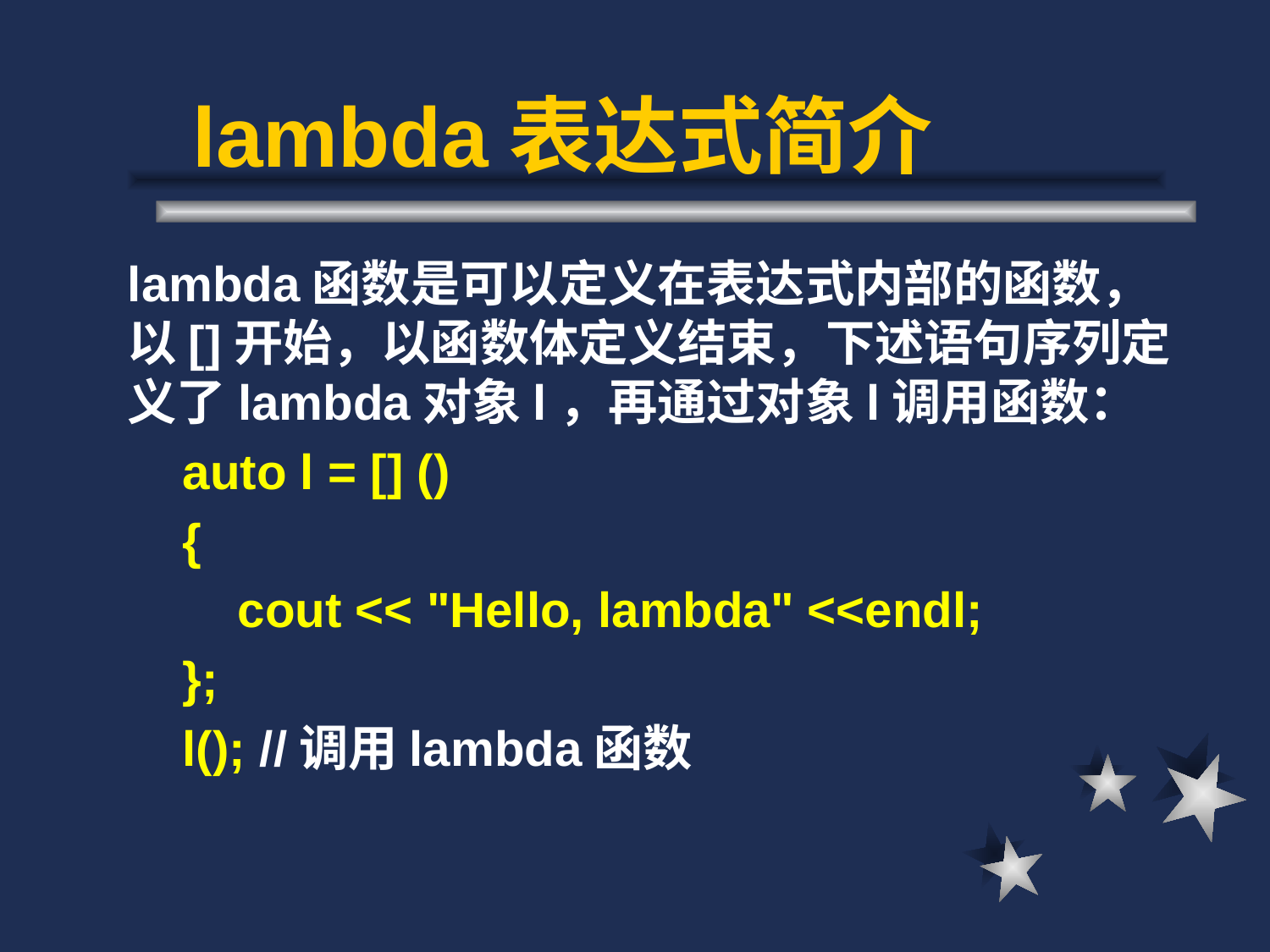

# lambda表达式简介
lambda函数是可以定义在表达式内部的函数，以[]开始，以函数体定义结束，下述语句序列定义了lambda对象l，再通过对象l调用函数：
    auto l = [] ()
    {
        cout << "Hello, lambda" <<endl;
    };
    l(); //调用lambda函数